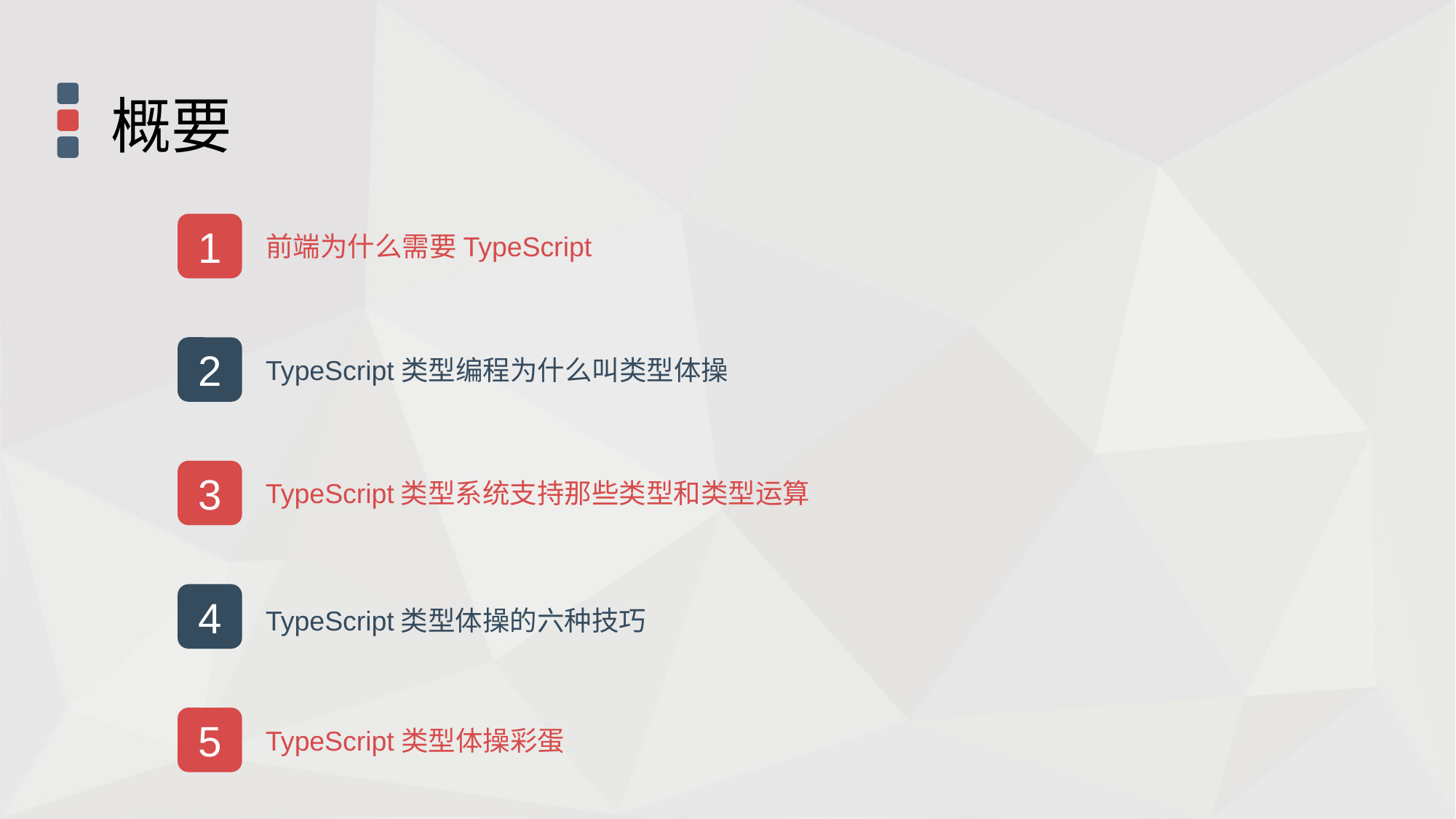

概要
1
前端为什么需要TypeScript
2
TypeScript类型编程为什么叫类型体操
3
TypeScript类型系统支持那些类型和类型运算
4
TypeScript类型体操的六种技巧
5
TypeScript类型体操彩蛋